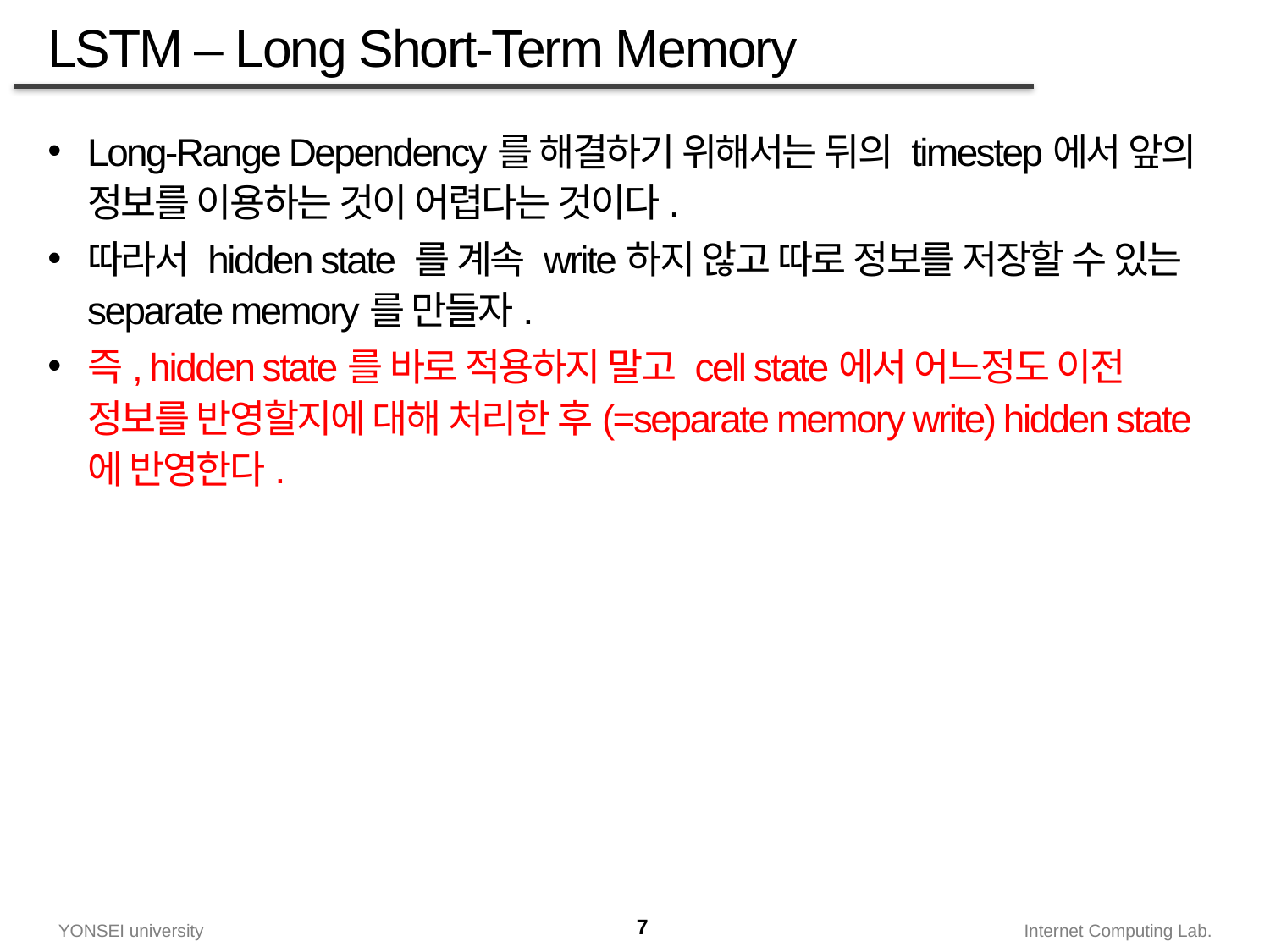

# LSTM – Long Short-Term Memory
Long-Range Dependency를 해결하기 위해서는 뒤의 timestep에서 앞의 정보를 이용하는 것이 어렵다는 것이다.
따라서 hidden state 를 계속 write하지 않고 따로 정보를 저장할 수 있는 separate memory를 만들자.
즉, hidden state를 바로 적용하지 말고 cell state에서 어느정도 이전 정보를 반영할지에 대해 처리한 후(=separate memory write) hidden state에 반영한다.

7